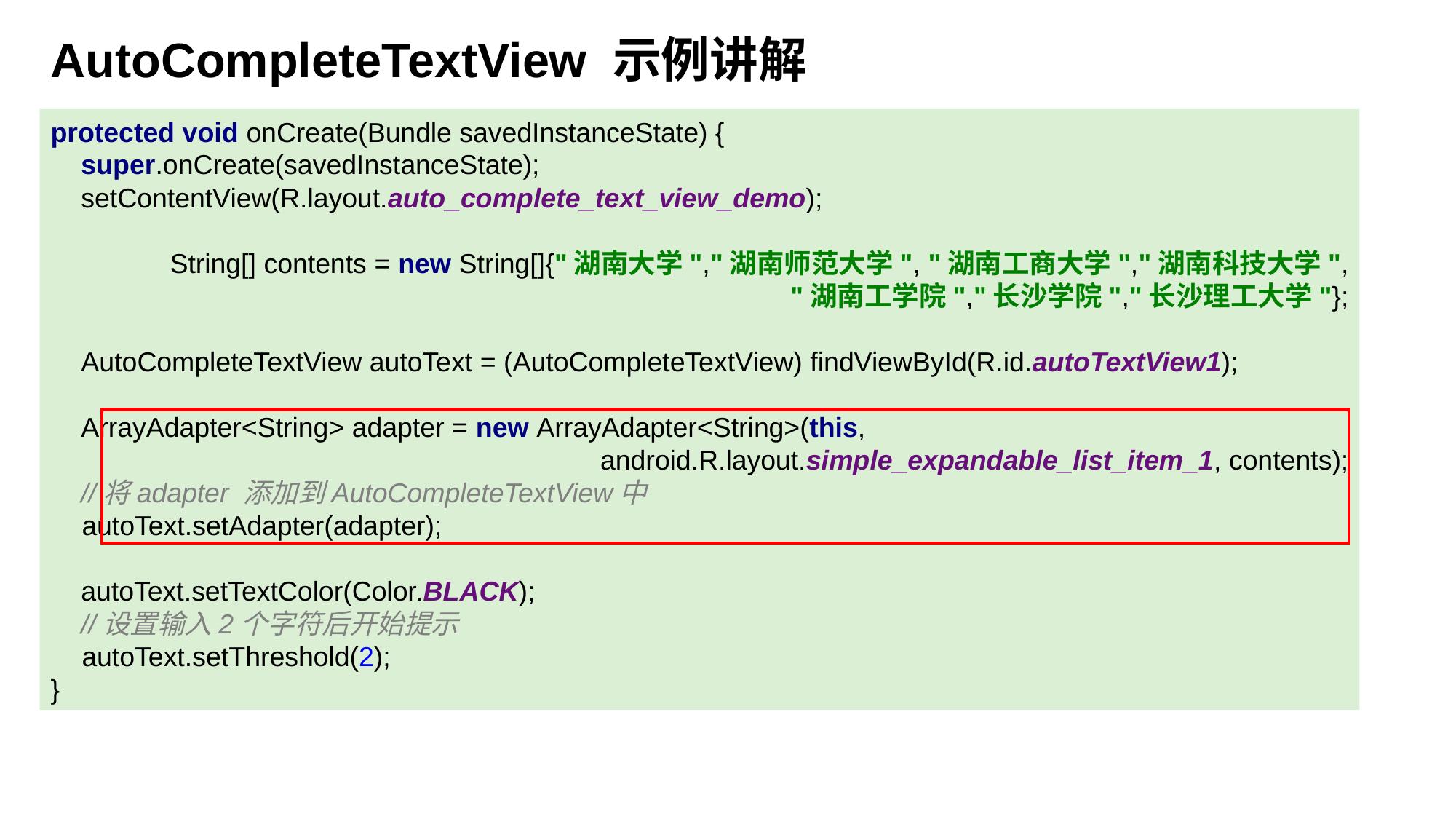

AutoCompleteTextView 示例讲解
protected void onCreate(Bundle savedInstanceState) {
    super.onCreate(savedInstanceState);
    setContentView(R.layout.auto_complete_text_view_demo);
    String[] contents = new String[]{"湖南大学","湖南师范大学", "湖南工商大学","湖南科技大学",
"湖南工学院","长沙学院","长沙理工大学"};
    AutoCompleteTextView autoText = (AutoCompleteTextView) findViewById(R.id.autoTextView1);
    ArrayAdapter<String> adapter = new ArrayAdapter<String>(this,
android.R.layout.simple_expandable_list_item_1, contents);
    //将adapter 添加到AutoCompleteTextView中
    autoText.setAdapter(adapter);
    autoText.setTextColor(Color.BLACK);
    //设置输入2个字符后开始提示
    autoText.setThreshold(2);
}